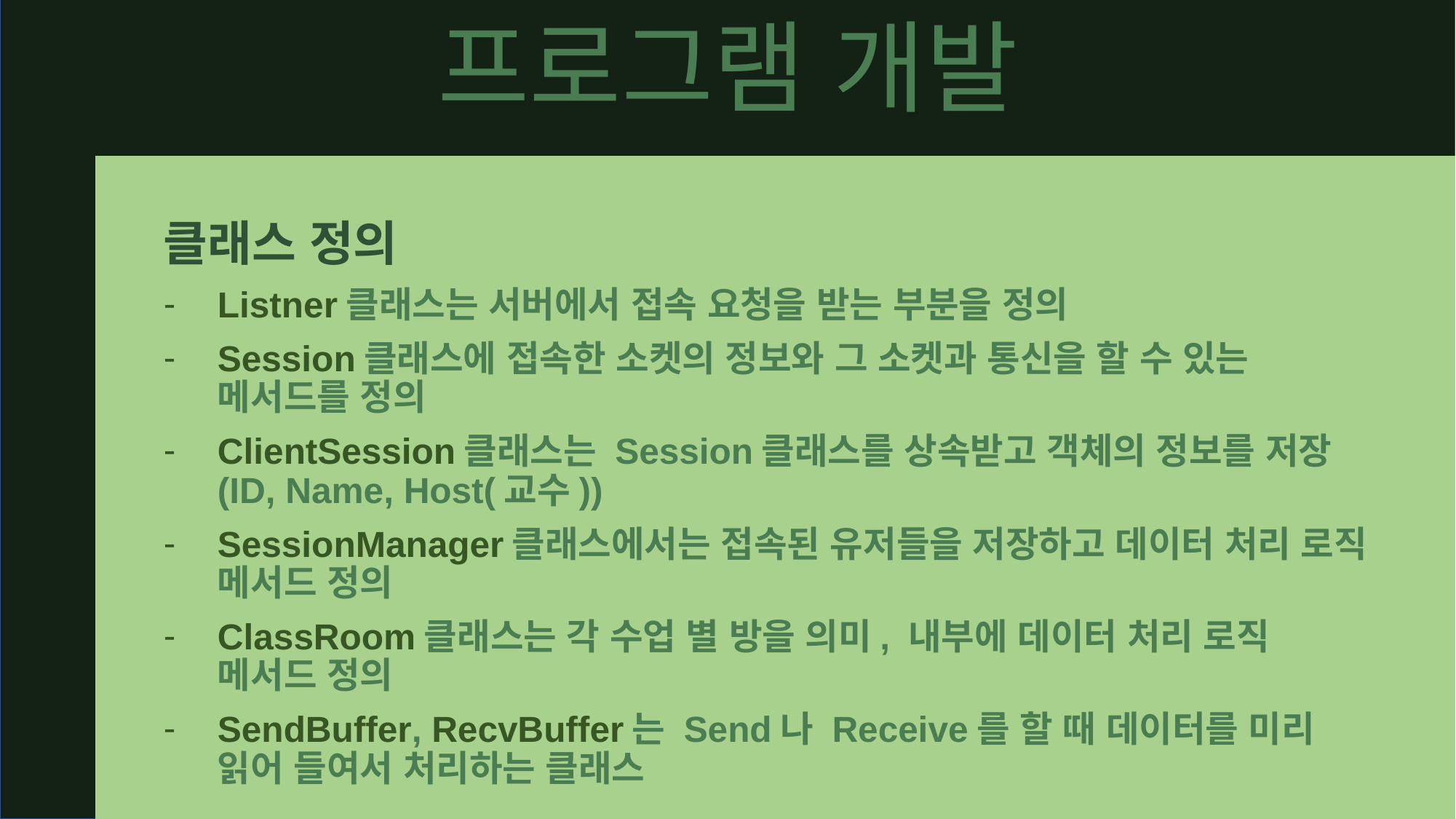

프로그램 개발

클래스 정의
Listner클래스는 서버에서 접속 요청을 받는 부분을 정의
Session클래스에 접속한 소켓의 정보와 그 소켓과 통신을 할 수 있는 메서드를 정의
ClientSession클래스는 Session클래스를 상속받고 객체의 정보를 저장(ID, Name, Host(교수))
SessionManager클래스에서는 접속된 유저들을 저장하고 데이터 처리 로직 메서드 정의
ClassRoom클래스는 각 수업 별 방을 의미, 내부에 데이터 처리 로직 메서드 정의
SendBuffer, RecvBuffer는 Send나 Receive를 할 때 데이터를 미리 읽어 들여서 처리하는 클래스